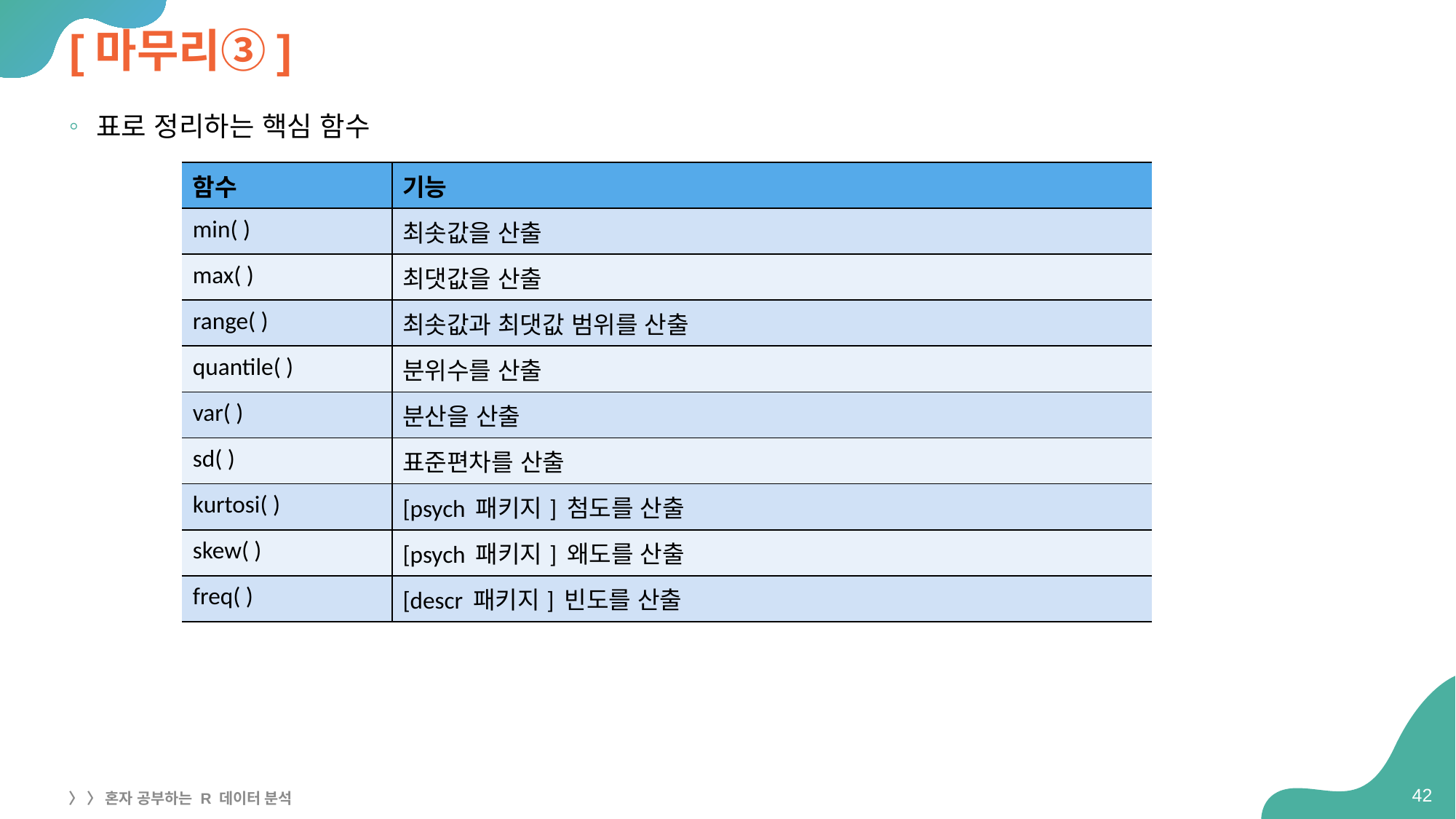

# [마무리③]
표로 정리하는 핵심 함수
| 함수 | 기능 |
| --- | --- |
| min( ) | 최솟값을 산출 |
| max( ) | 최댓값을 산출 |
| range( ) | 최솟값과 최댓값 범위를 산출 |
| quantile( ) | 분위수를 산출 |
| var( ) | 분산을 산출 |
| sd( ) | 표준편차를 산출 |
| kurtosi( ) | [psych 패키지] 첨도를 산출 |
| skew( ) | [psych 패키지] 왜도를 산출 |
| freq( ) | [descr 패키지] 빈도를 산출 |
42
〉 〉 혼자 공부하는 R 데이터 분석